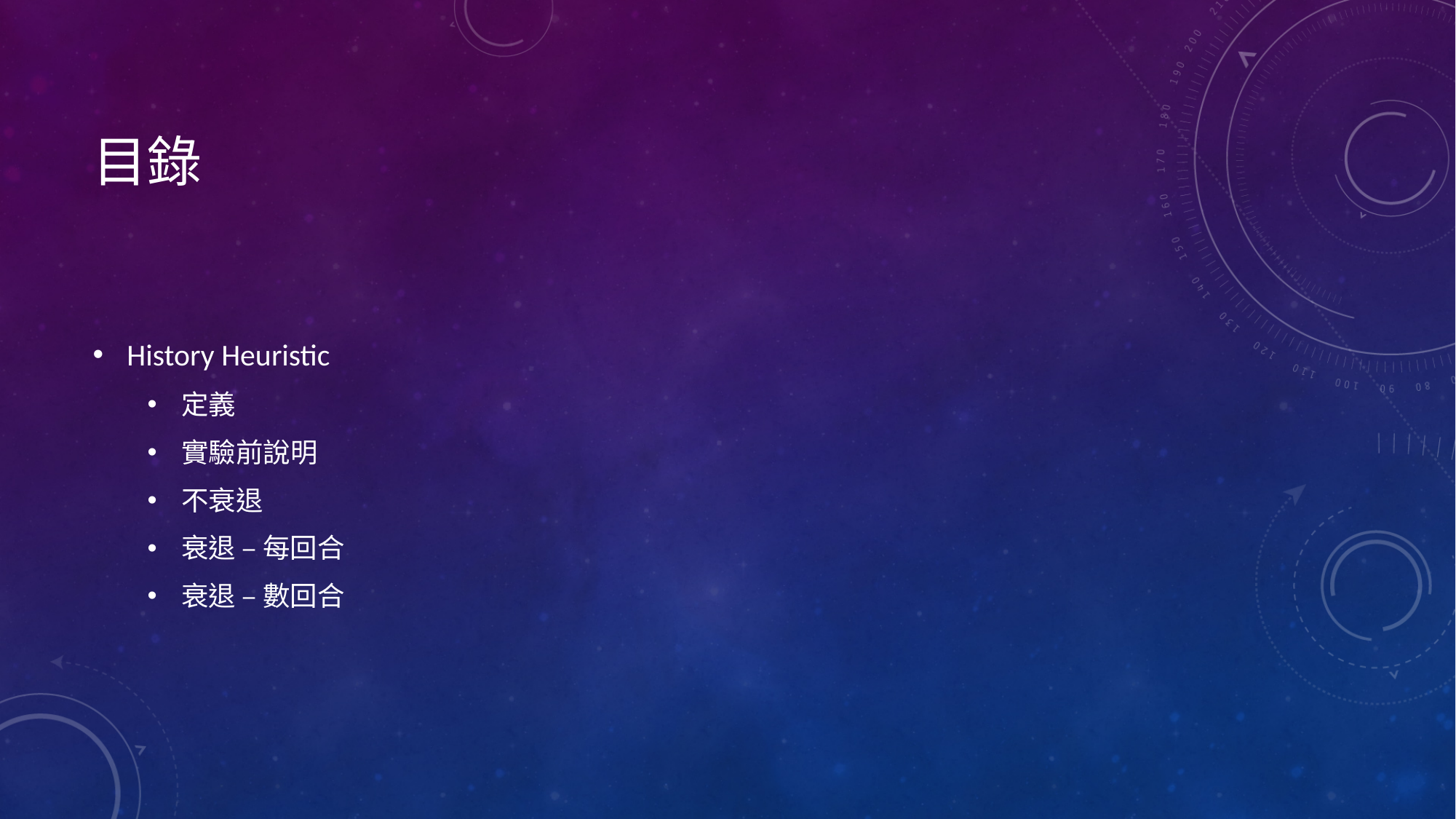

# 目錄
History Heuristic
定義
實驗前說明
不衰退
衰退 – 每回合
衰退 – 數回合